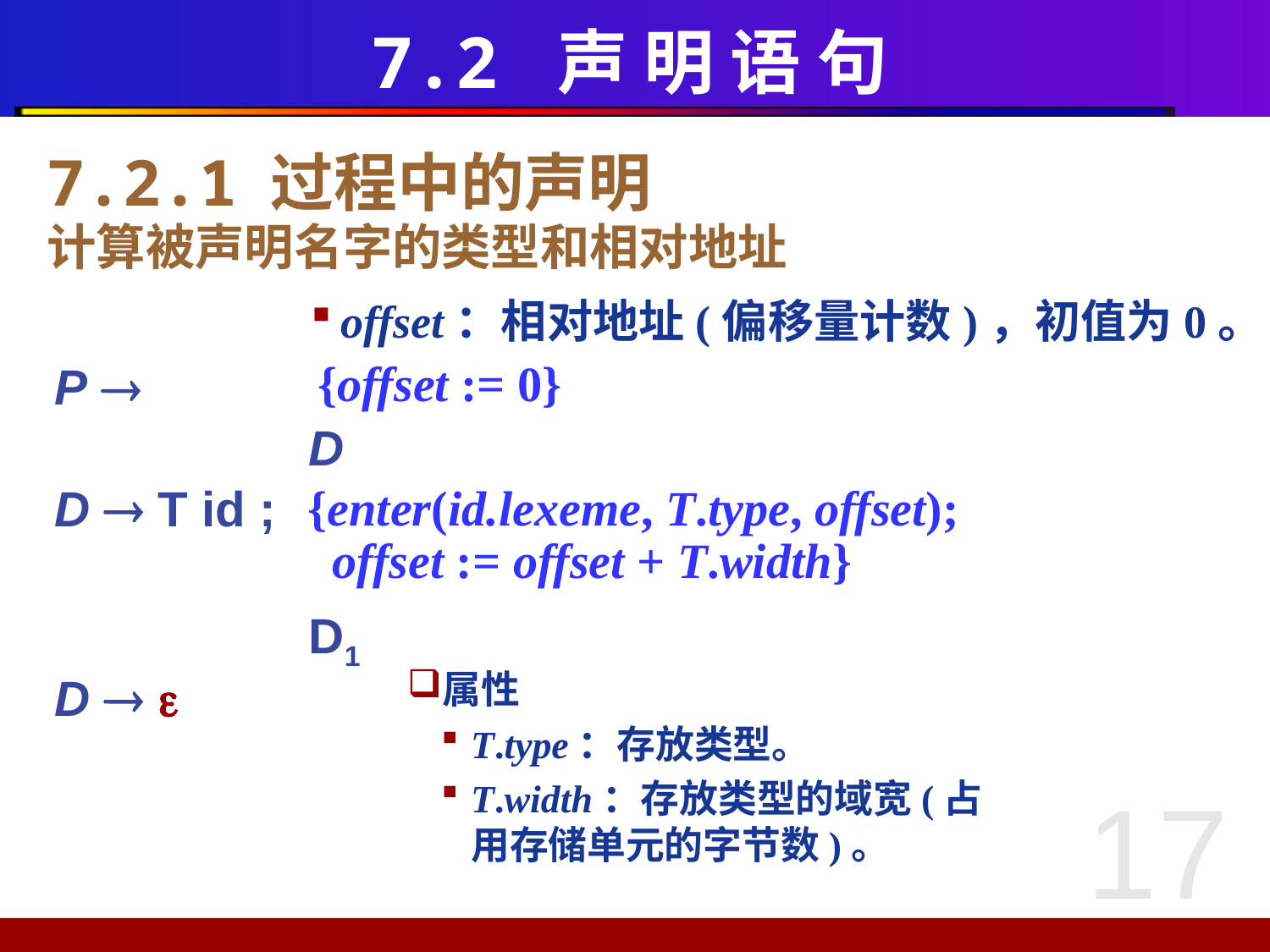

# 7.2 声 明 语 句
7.2.1 过程中的声明
计算被声明名字的类型和相对地址

offset：相对地址(偏移量计数)，初值为0。
{offset := 0}
P →
		D
D → T id ;

		D1
D → ε
{enter(id.lexeme, T.type, offset);
  offset := offset + T.width}
属性
T.type：存放类型。
T.width：存放类型的域宽(占用存储单元的字节数)。
17